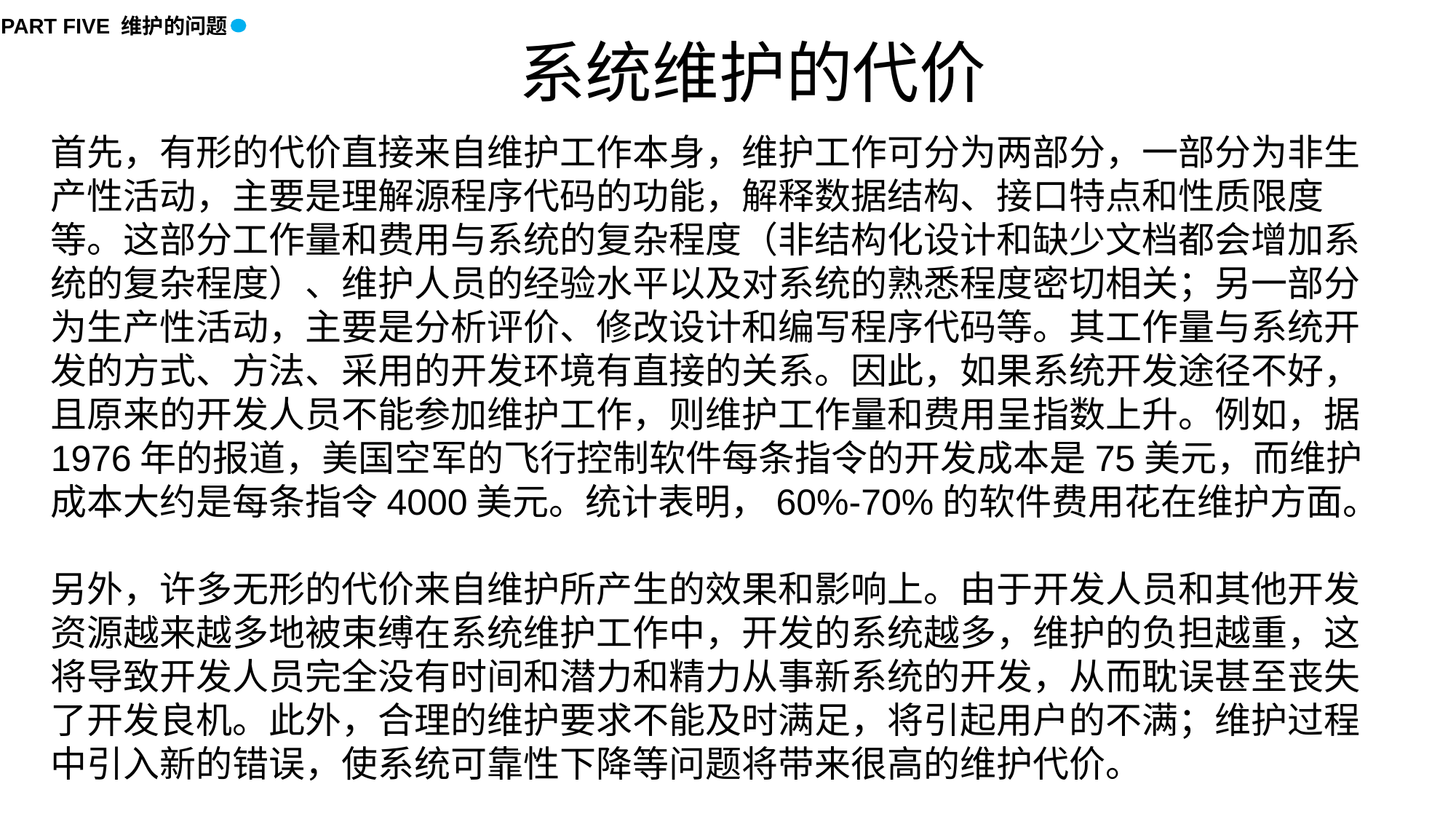

PART FIVE 维护的问题

系统维护的代价
首先，有形的代价直接来自维护工作本身，维护工作可分为两部分，一部分为非生产性活动，主要是理解源程序代码的功能，解释数据结构、接口特点和性质限度等。这部分工作量和费用与系统的复杂程度（非结构化设计和缺少文档都会增加系统的复杂程度）、维护人员的经验水平以及对系统的熟悉程度密切相关；另一部分为生产性活动，主要是分析评价、修改设计和编写程序代码等。其工作量与系统开发的方式、方法、采用的开发环境有直接的关系。因此，如果系统开发途径不好，且原来的开发人员不能参加维护工作，则维护工作量和费用呈指数上升。例如，据1976年的报道，美国空军的飞行控制软件每条指令的开发成本是75美元，而维护成本大约是每条指令4000美元。统计表明，60%-70%的软件费用花在维护方面。

另外，许多无形的代价来自维护所产生的效果和影响上。由于开发人员和其他开发资源越来越多地被束缚在系统维护工作中，开发的系统越多，维护的负担越重，这将导致开发人员完全没有时间和潜力和精力从事新系统的开发，从而耽误甚至丧失了开发良机。此外，合理的维护要求不能及时满足，将引起用户的不满；维护过程中引入新的错误，使系统可靠性下降等问题将带来很高的维护代价。